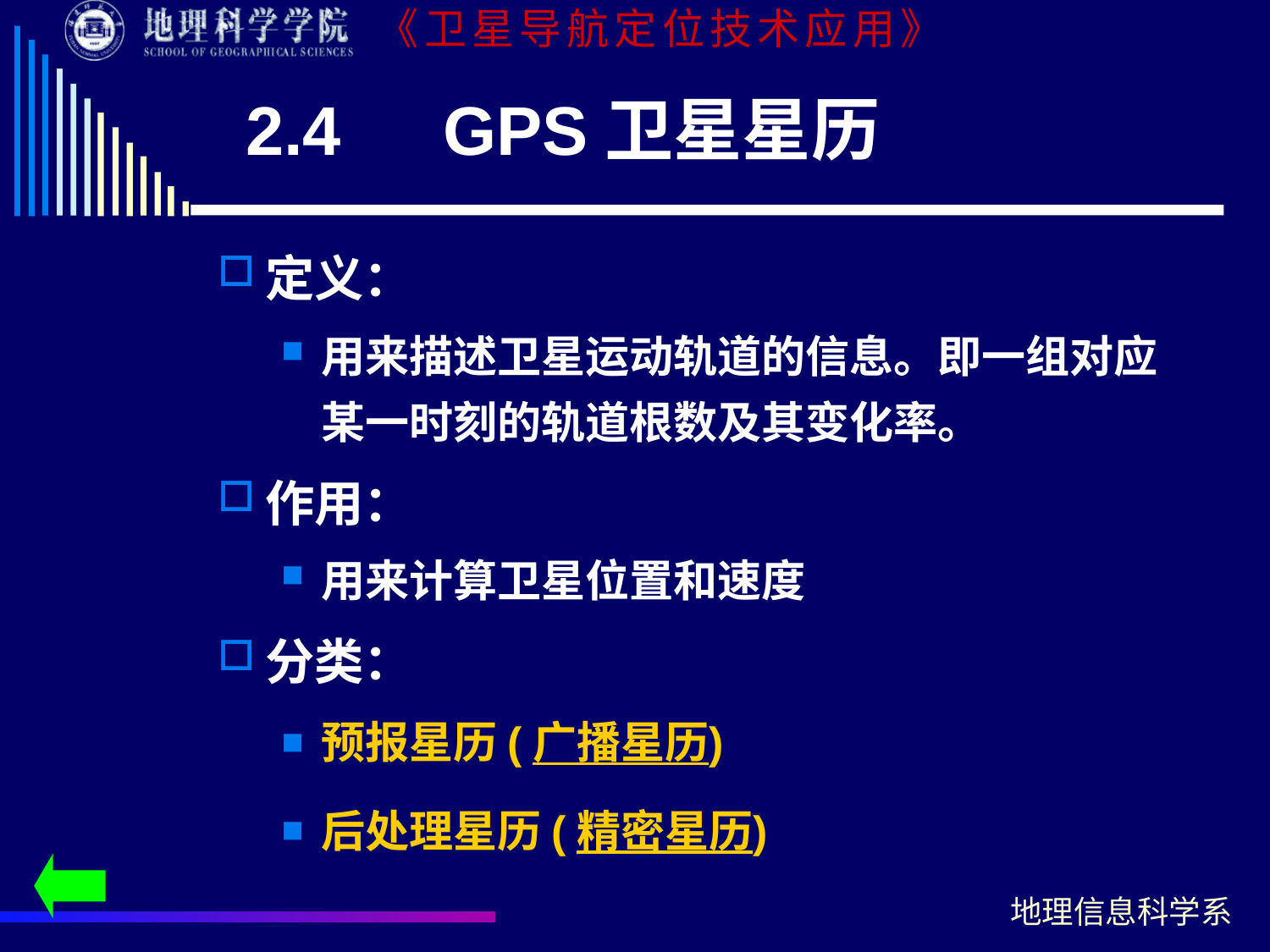

# 2.4　GPS卫星星历
定义：
用来描述卫星运动轨道的信息。即一组对应某一时刻的轨道根数及其变化率。
作用：
用来计算卫星位置和速度
分类：
预报星历(广播星历)
后处理星历(精密星历)